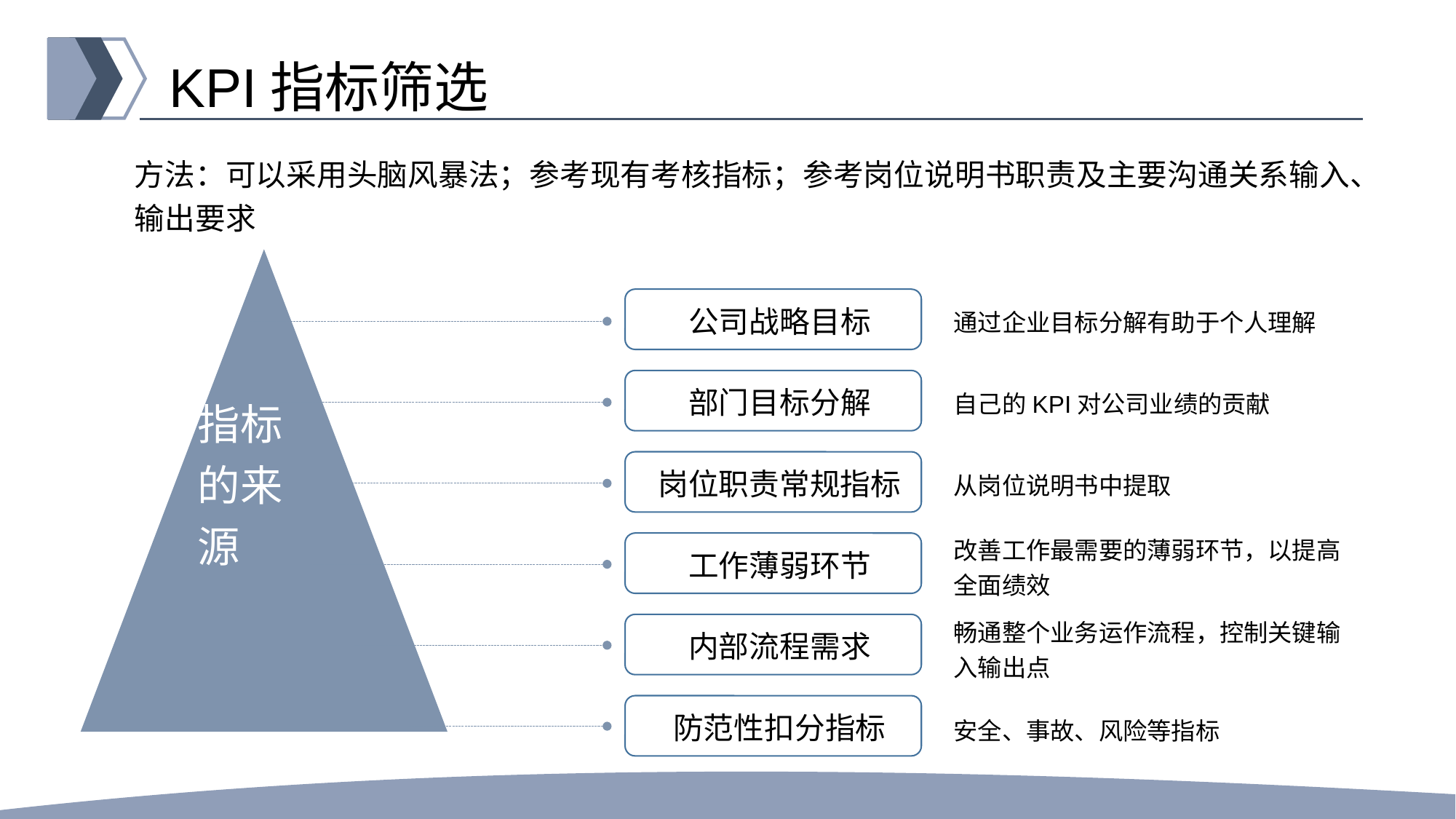

# KPI指标筛选
方法：可以采用头脑风暴法；参考现有考核指标；参考岗位说明书职责及主要沟通关系输入、输出要求

公司战略目标
通过企业目标分解有助于个人理解

部门目标分解
指标的来源
自己的KPI对公司业绩的贡献

岗位职责常规指标
从岗位说明书中提取
改善工作最需要的薄弱环节，以提高全面绩效

工作薄弱环节
畅通整个业务运作流程，控制关键输入输出点

内部流程需求

防范性扣分指标
安全、事故、风险等指标